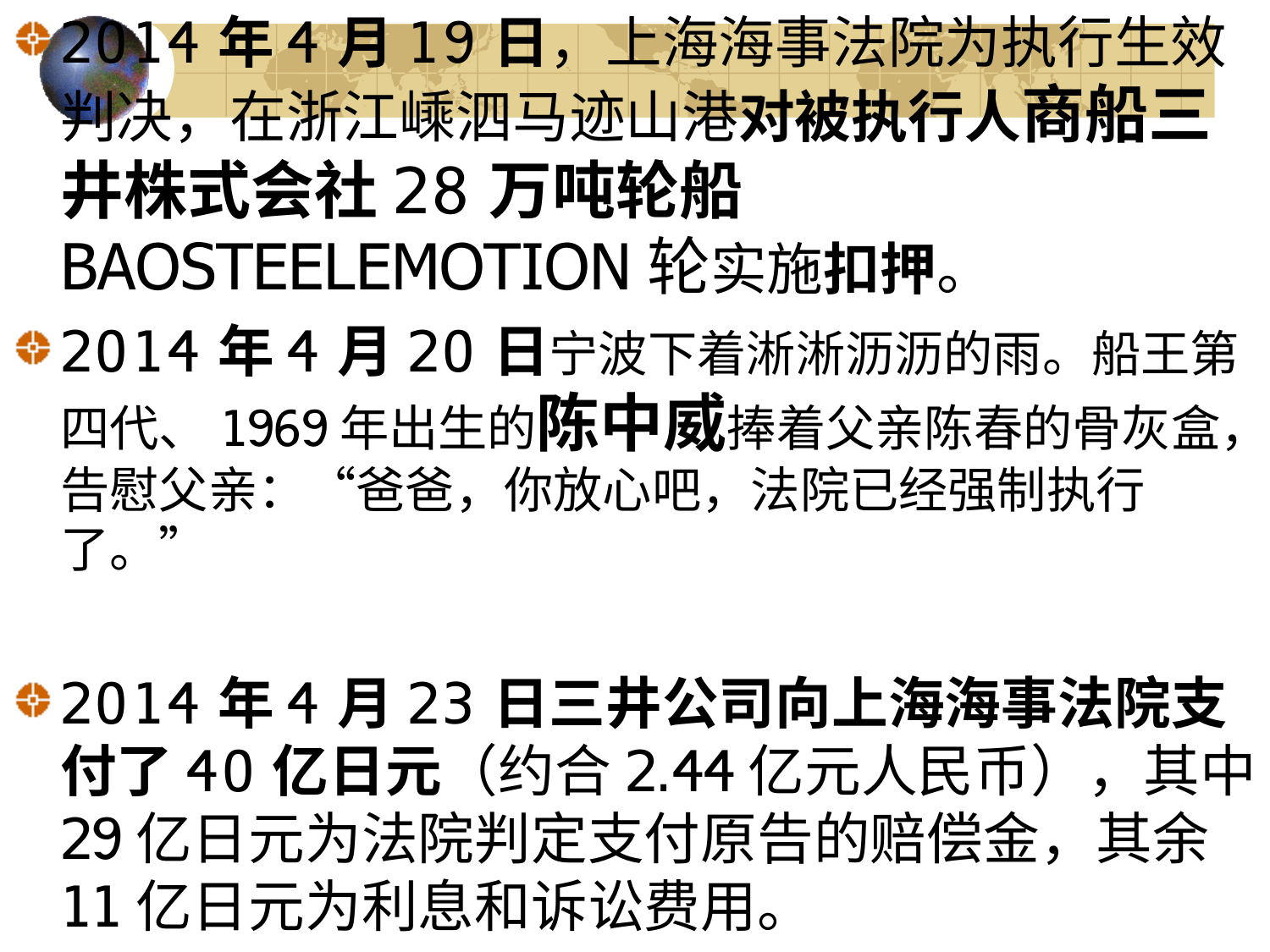

2014年4月19日，上海海事法院为执行生效判决，在浙江嵊泗马迹山港对被执行人商船三井株式会社28万吨轮船BAOSTEELEMOTION轮实施扣押。
2014年4月20日宁波下着淅淅沥沥的雨。船王第四代、1969年出生的陈中威捧着父亲陈春的骨灰盒，告慰父亲：“爸爸，你放心吧，法院已经强制执行了。”

2014年4月23日三井公司向上海海事法院支付了40亿日元（约合2.44亿元人民币），其中29亿日元为法院判定支付原告的赔偿金，其余11亿日元为利息和诉讼费用。